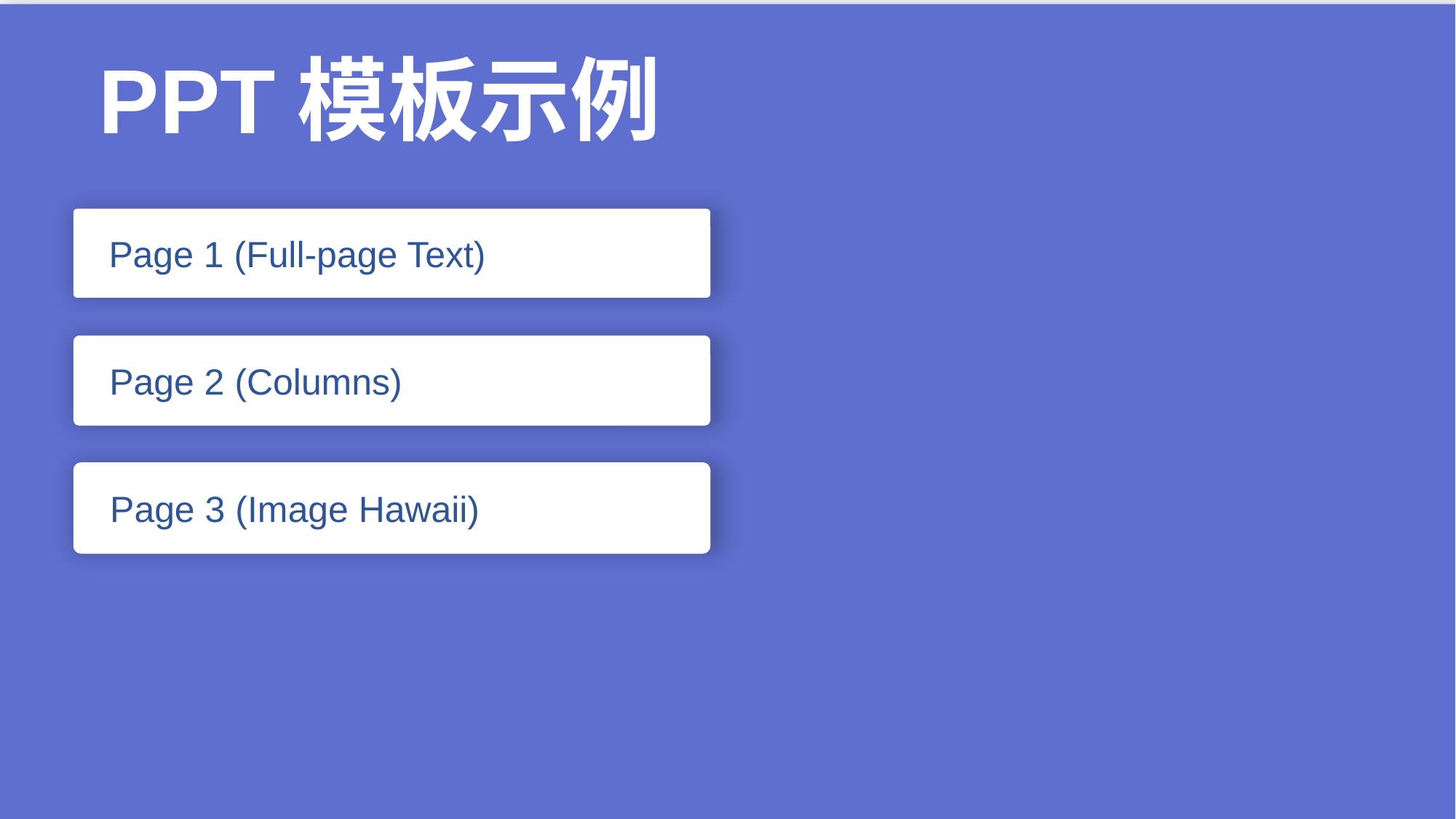

PPT模板示例

Page 1 (Full-page Text)
Page 2 (Columns)
Page 3 (Image Hawaii)